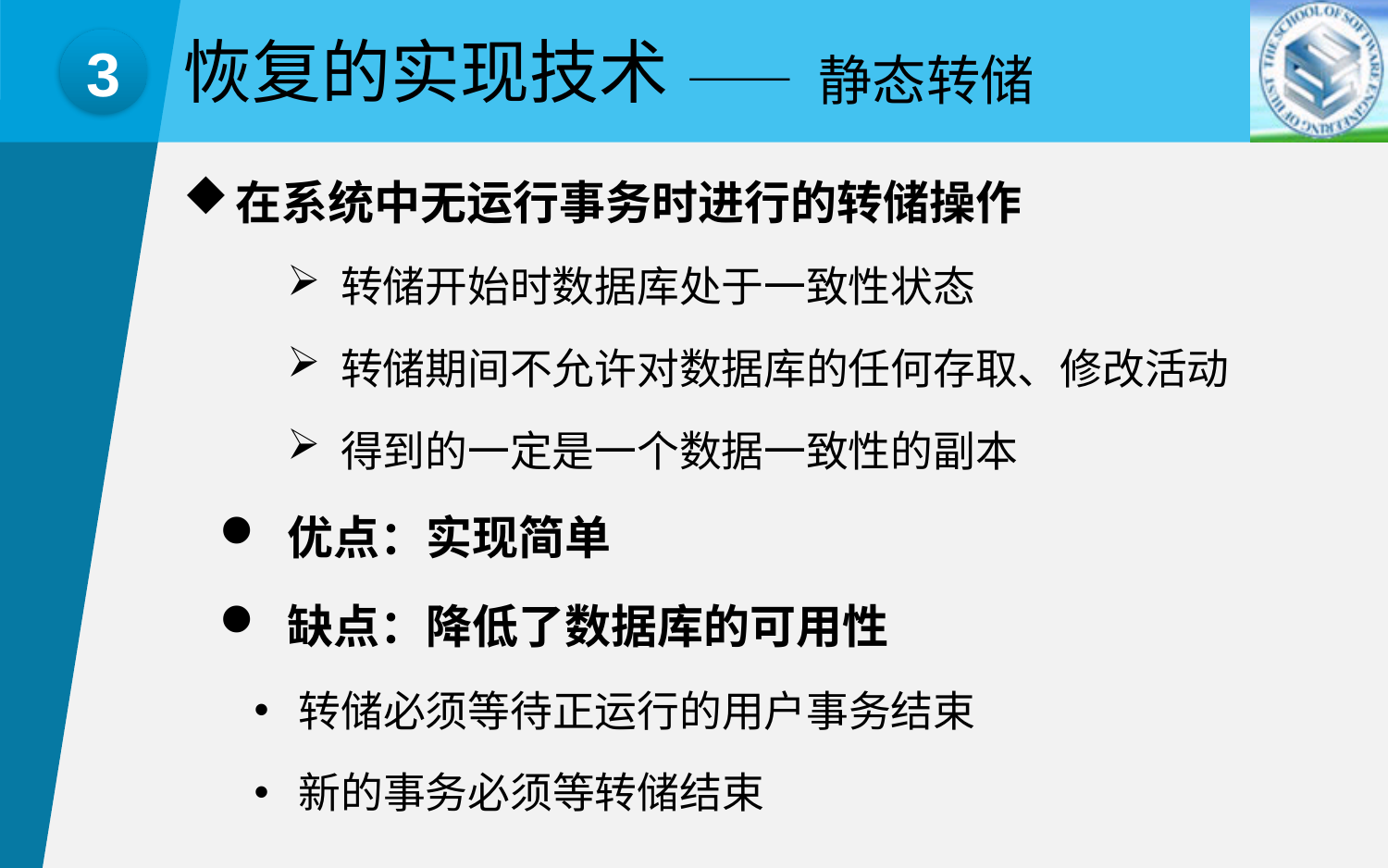

恢复的实现技术
—— 静态转储
3
在系统中无运行事务时进行的转储操作
 转储开始时数据库处于一致性状态
 转储期间不允许对数据库的任何存取、修改活动
 得到的一定是一个数据一致性的副本
 优点：实现简单
 缺点：降低了数据库的可用性
 转储必须等待正运行的用户事务结束
 新的事务必须等转储结束